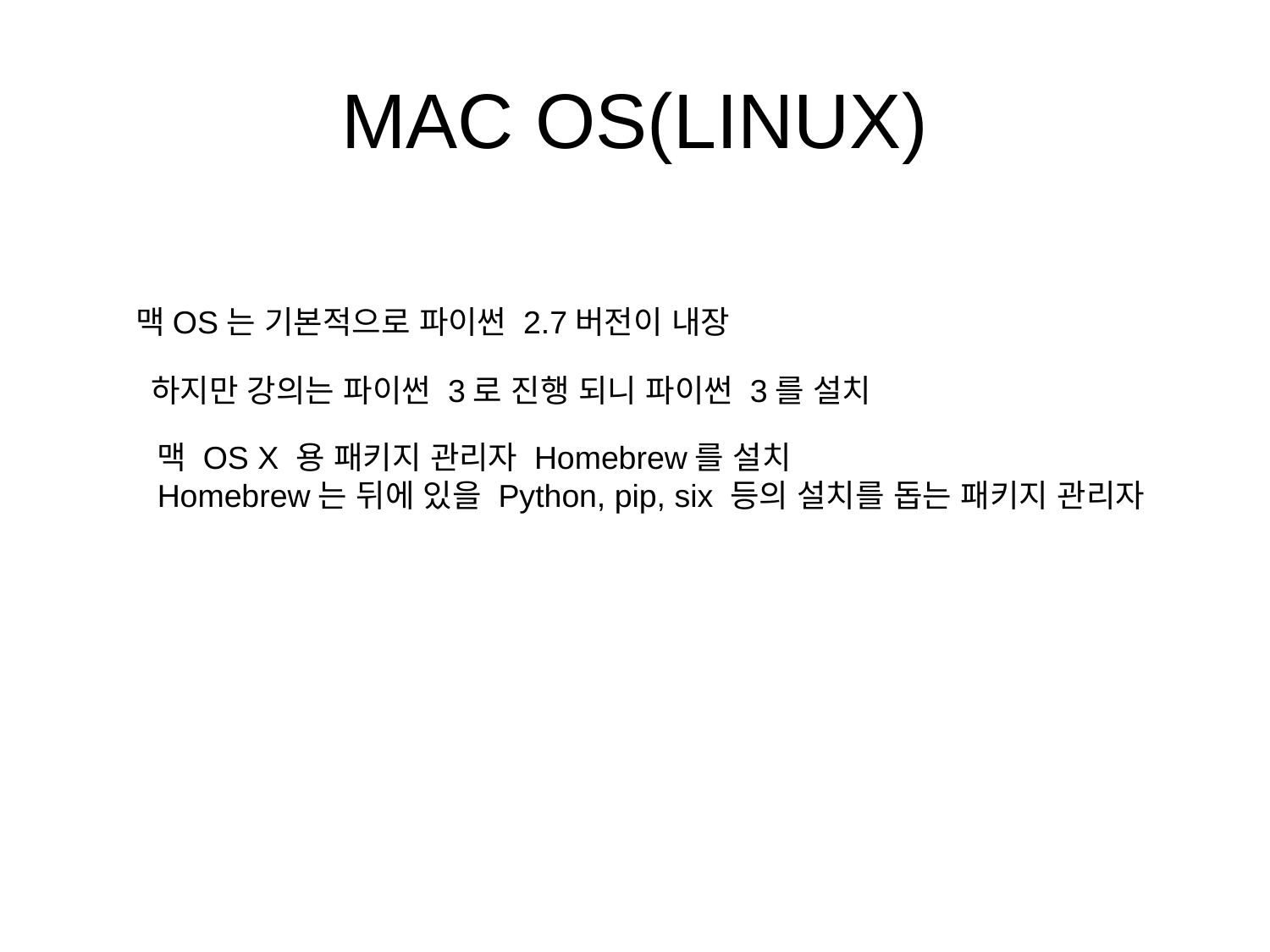

# MAC OS(LINUX)
맥OS는 기본적으로 파이썬 2.7버전이 내장
하지만 강의는 파이썬 3로 진행 되니 파이썬 3를 설치
맥 OS X 용 패키지 관리자 Homebrew를 설치
Homebrew는 뒤에 있을 Python, pip, six 등의 설치를 돕는 패키지 관리자